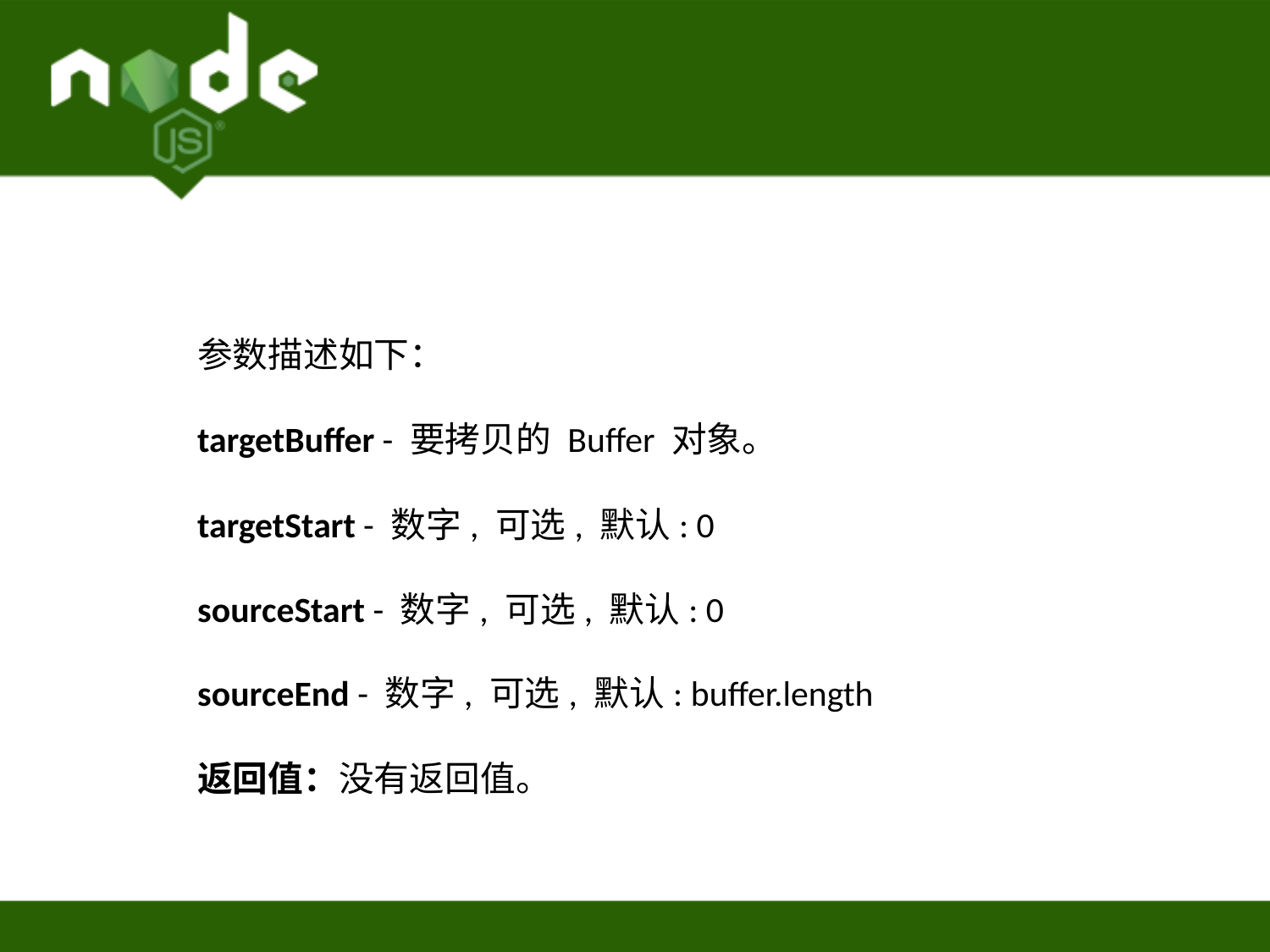

参数描述如下：
targetBuffer - 要拷贝的 Buffer 对象。
targetStart - 数字, 可选, 默认: 0
sourceStart - 数字, 可选, 默认: 0
sourceEnd - 数字, 可选, 默认: buffer.length
返回值：没有返回值。